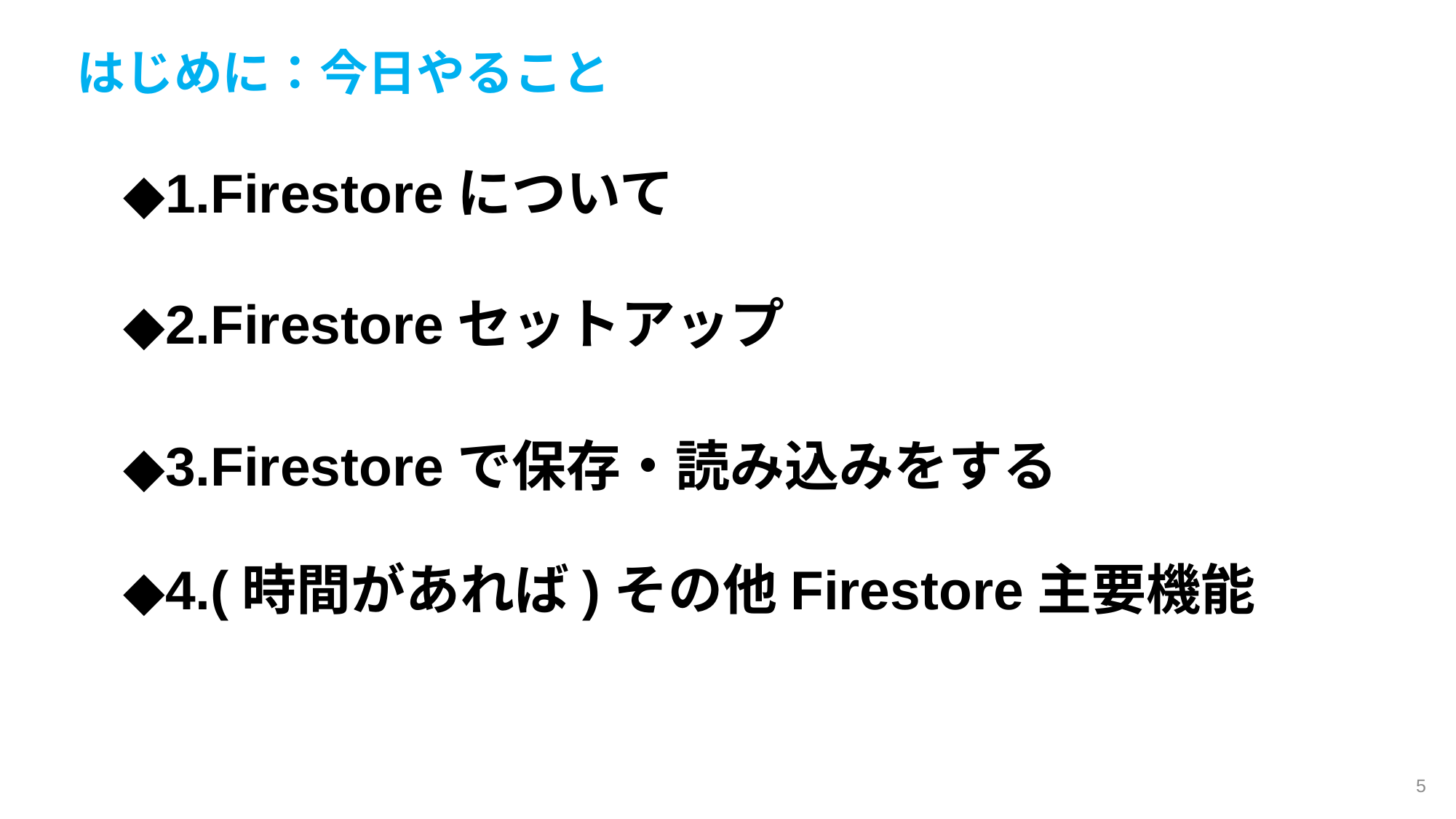

はじめに：今日やること
◆1.Firestoreについて

◆2.Firestoreセットアップ

◆3.Firestoreで保存・読み込みをする

◆4.(時間があれば)その他Firestore主要機能

5